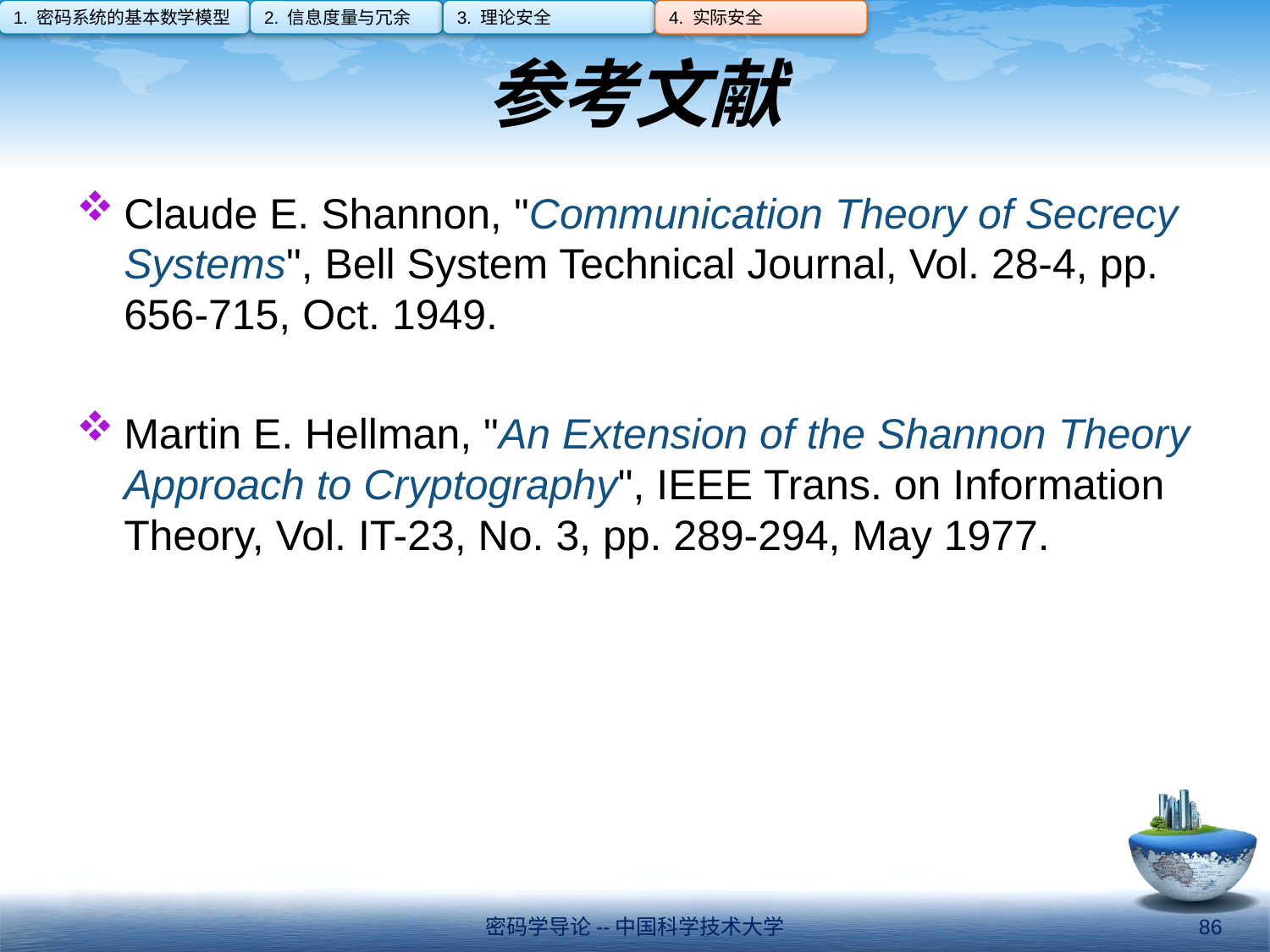

1. 密码系统的基本数学模型
2. 信息度量与冗余
3. 理论安全
4. 实际安全
# 参考文献
Claude E. Shannon, "Communication Theory of Secrecy Systems", Bell System Technical Journal, Vol. 28-4, pp. 656-715, Oct. 1949.

Martin E. Hellman, "An Extension of the Shannon Theory Approach to Cryptography", IEEE Trans. on Information Theory, Vol. IT-23, No. 3, pp. 289-294, May 1977.

密码学导论--中国科学技术大学
86